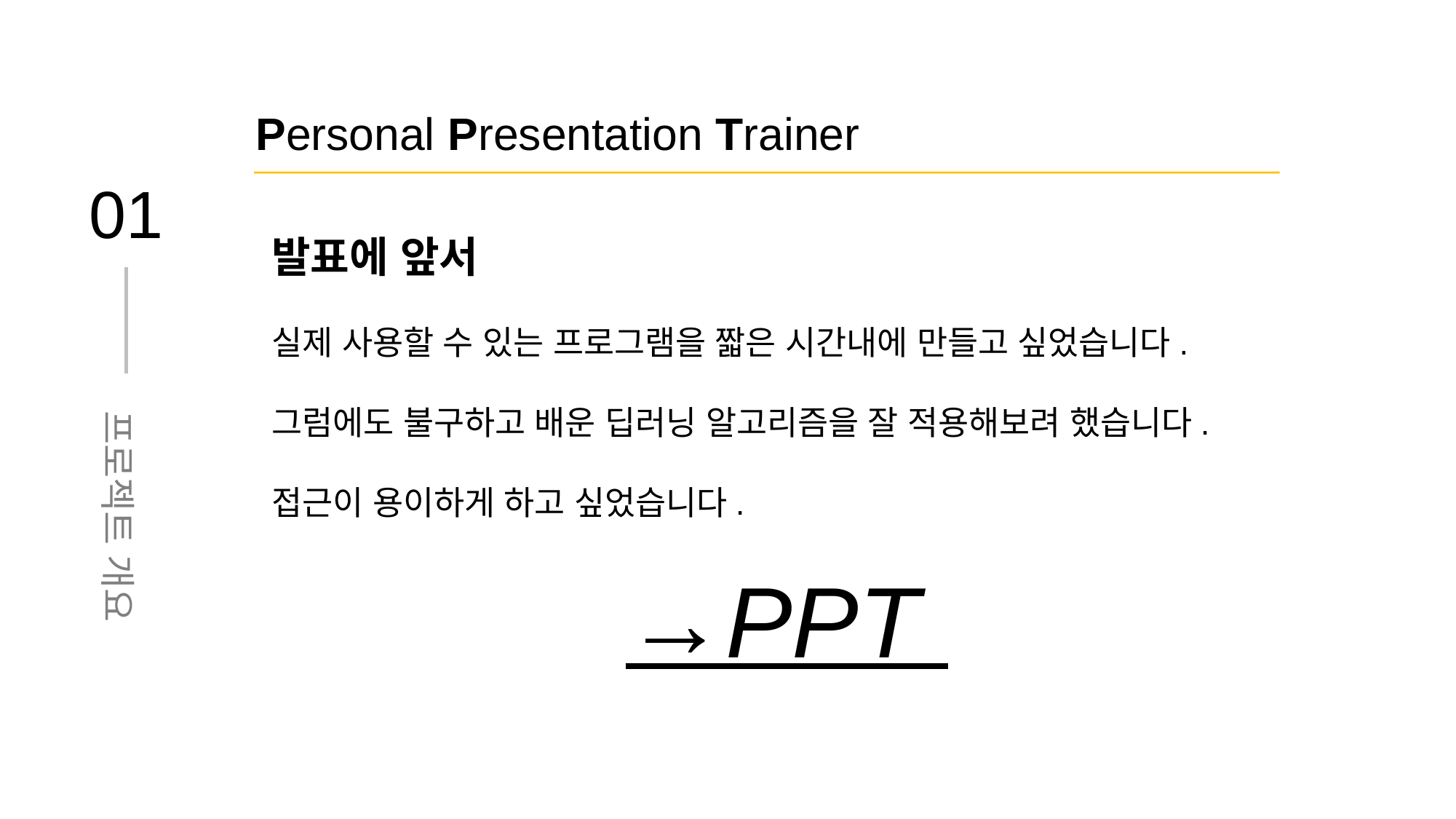

Personal Presentation Trainer
01

발표에 앞서

실제 사용할 수 있는 프로그램을 짧은 시간내에 만들고 싶었습니다.

그럼에도 불구하고 배운 딥러닝 알고리즘을 잘 적용해보려 했습니다.

접근이 용이하게 하고 싶었습니다.

→PPT
프로젝트 개요